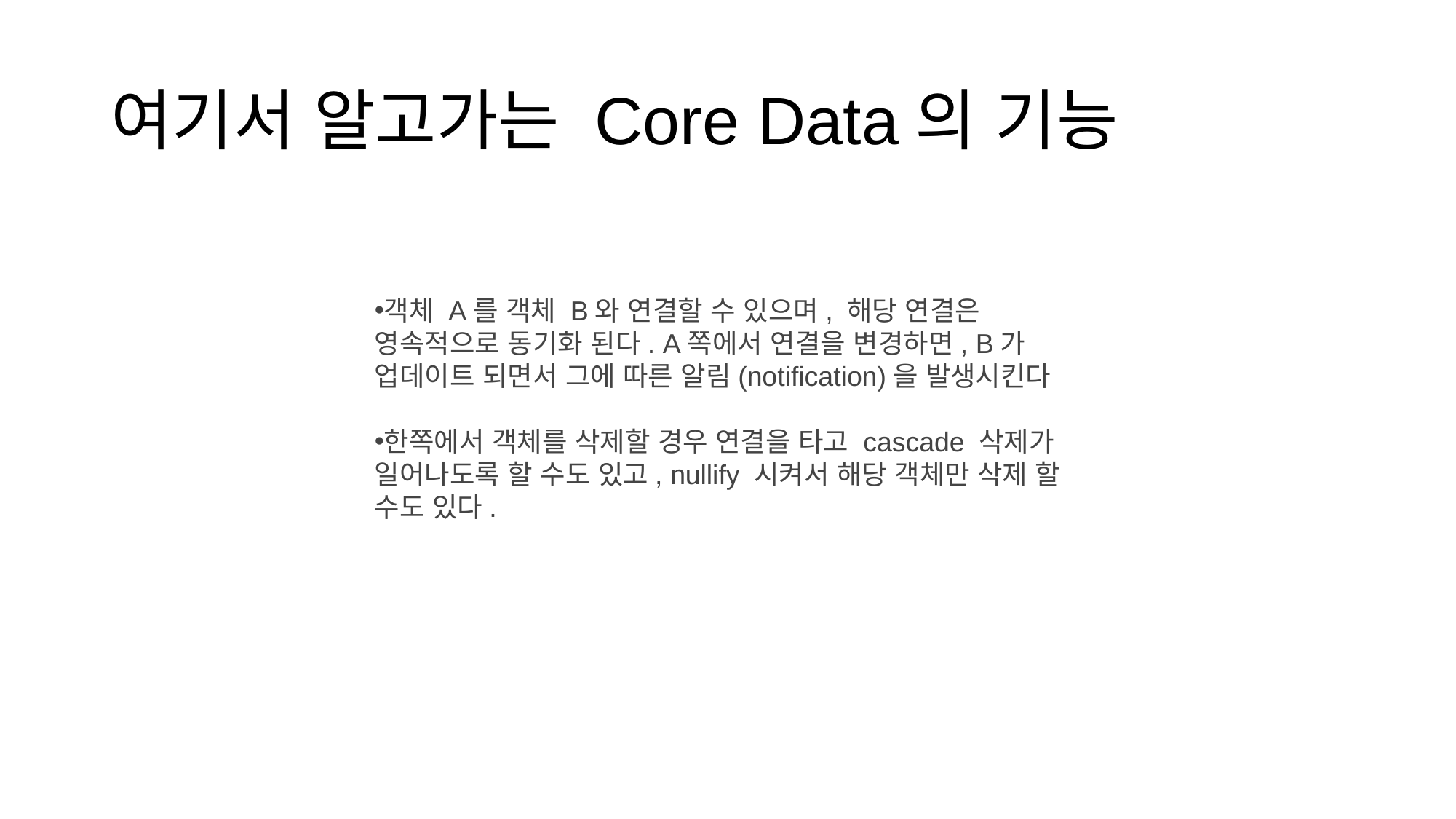

# 여기서 알고가는 Core Data의 기능
객체 A를 객체 B와 연결할 수 있으며, 해당 연결은 영속적으로 동기화 된다. A쪽에서 연결을 변경하면, B가 업데이트 되면서 그에 따른 알림(notification)을 발생시킨다

한쪽에서 객체를 삭제할 경우 연결을 타고 cascade 삭제가 일어나도록 할 수도 있고, nullify 시켜서 해당 객체만 삭제 할 수도 있다.